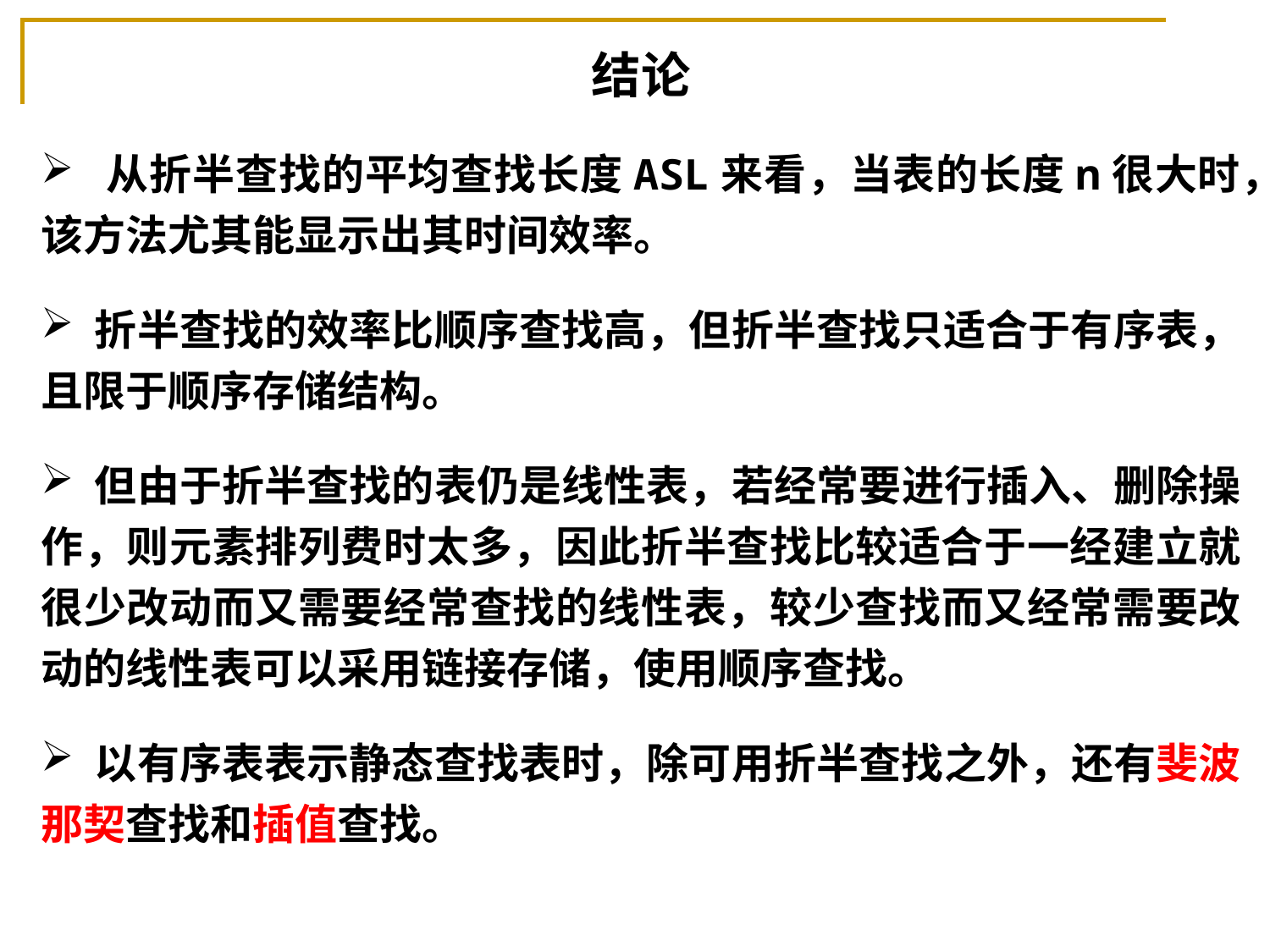

结论
  从折半查找的平均查找长度ASL来看，当表的长度n很大时，该方法尤其能显示出其时间效率。
 折半查找的效率比顺序查找高，但折半查找只适合于有序表，且限于顺序存储结构。
 但由于折半查找的表仍是线性表，若经常要进行插入、删除操作，则元素排列费时太多，因此折半查找比较适合于一经建立就很少改动而又需要经常查找的线性表，较少查找而又经常需要改动的线性表可以采用链接存储，使用顺序查找。
 以有序表表示静态查找表时，除可用折半查找之外，还有斐波那契查找和插值查找。